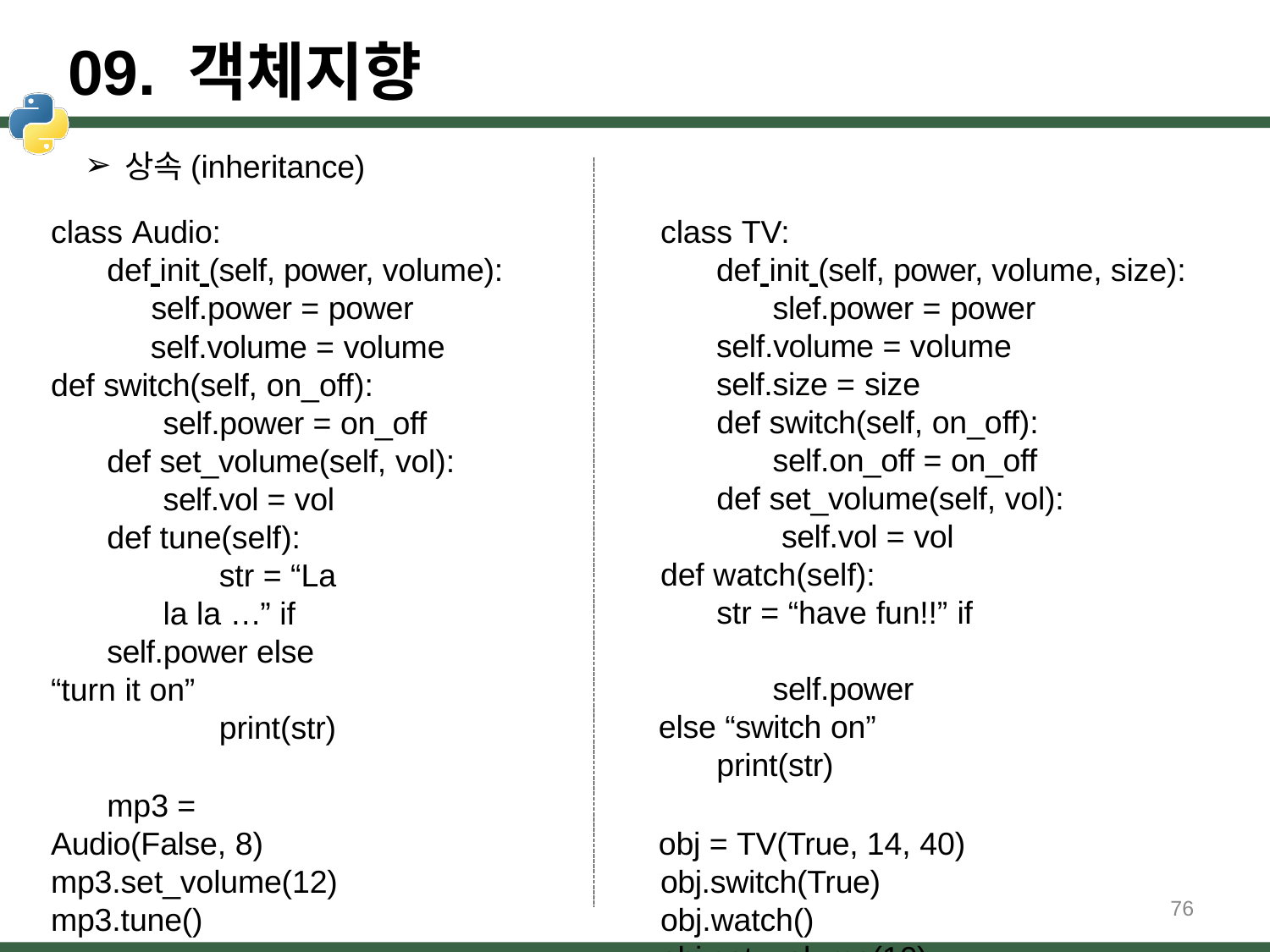

# 09. 객체지향

상속(inheritance)
class Audio:
def init (self, power, volume):
     self.power = power
     self.volume = volume
def switch(self, on_off):
self.power = on_off  def set_volume(self, vol):
self.vol = vol  def tune(self):
str = “La la la …” if
self.power else “turn it on”
print(str)

mp3 = Audio(False, 8)  mp3.set_volume(12)  mp3.tune()

class TV:
def init (self, power, volume, size):  slef.power = power
self.volume = volume
self.size = size
def switch(self, on_off):  self.on_off = on_off
def set_volume(self, vol):  self.vol = vol
def watch(self):
str = “have fun!!” if	self.power
else “switch on”
print(str)

obj = TV(True, 14, 40)  obj.switch(True)  obj.watch()  obj.set_volume(10)
76